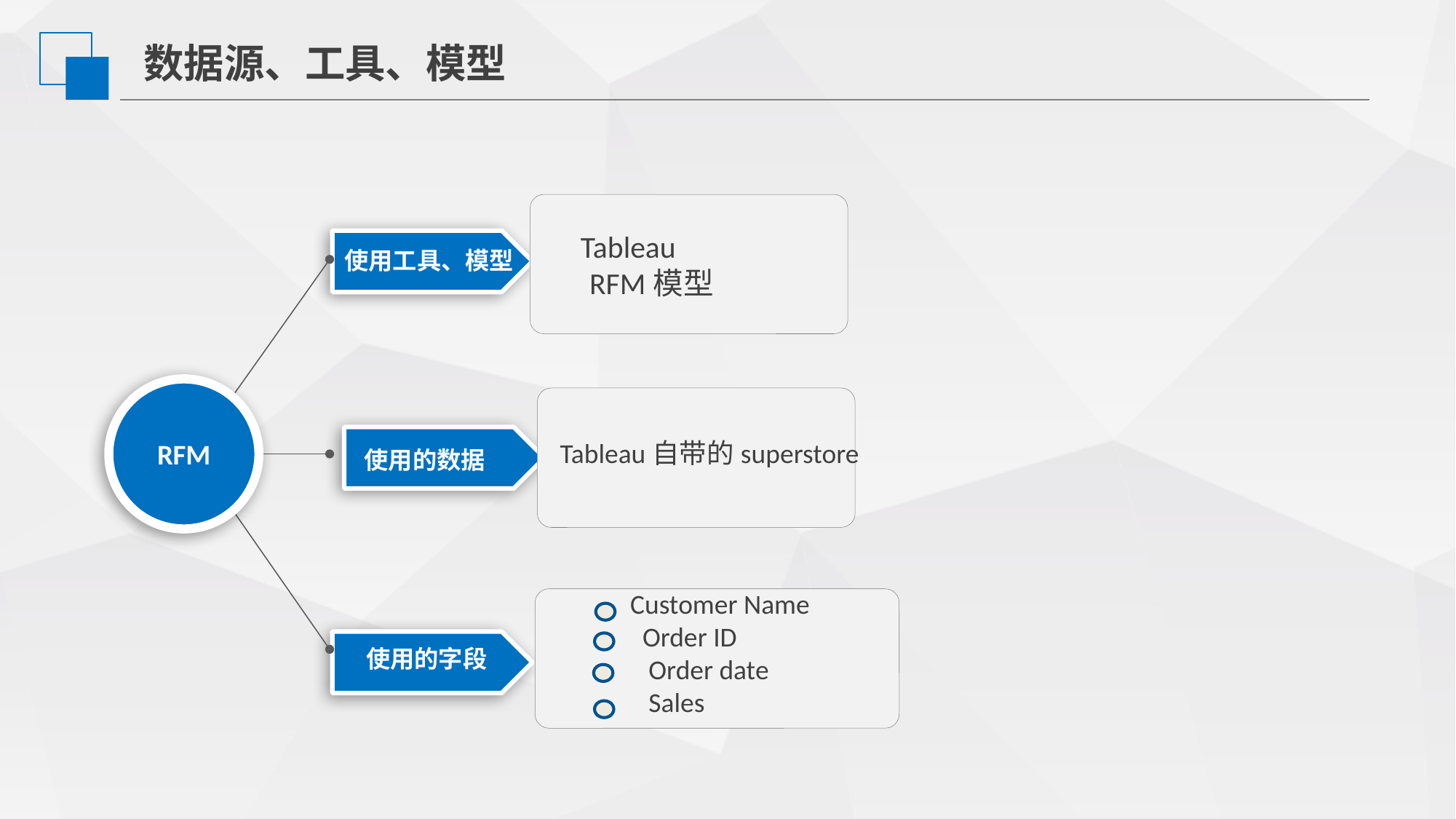

数据源、工具、模型

      Tableau
      RFM模型

使用工具、模型

RFM

Tableau自带的superstore

使用的数据

Customer Name
  Order ID
   Order date
   Sales

使用的字段